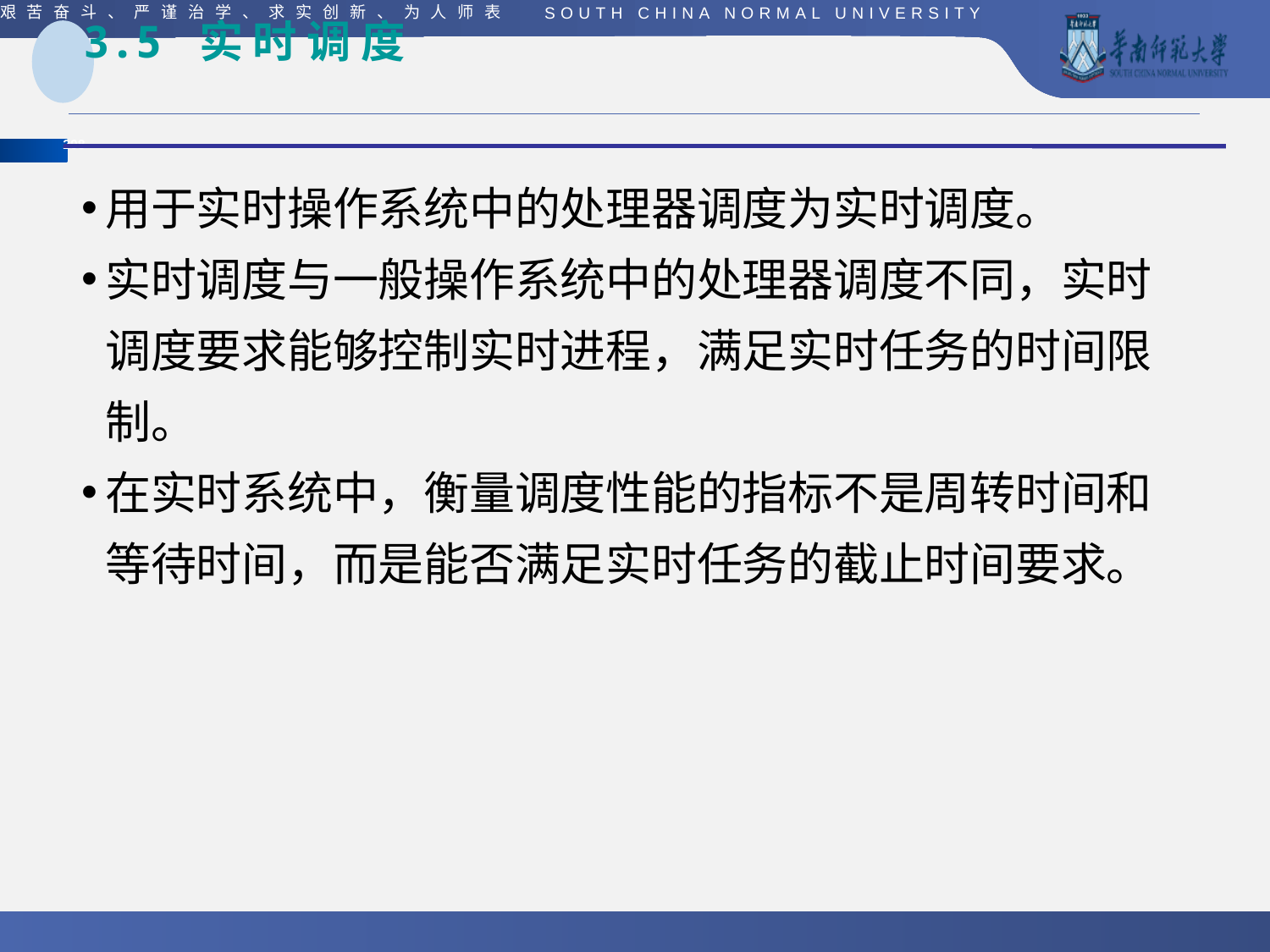

# 3.5 实 时 调 度
用于实时操作系统中的处理器调度为实时调度。
实时调度与一般操作系统中的处理器调度不同，实时调度要求能够控制实时进程，满足实时任务的时间限制。
在实时系统中，衡量调度性能的指标不是周转时间和等待时间，而是能否满足实时任务的截止时间要求。

208